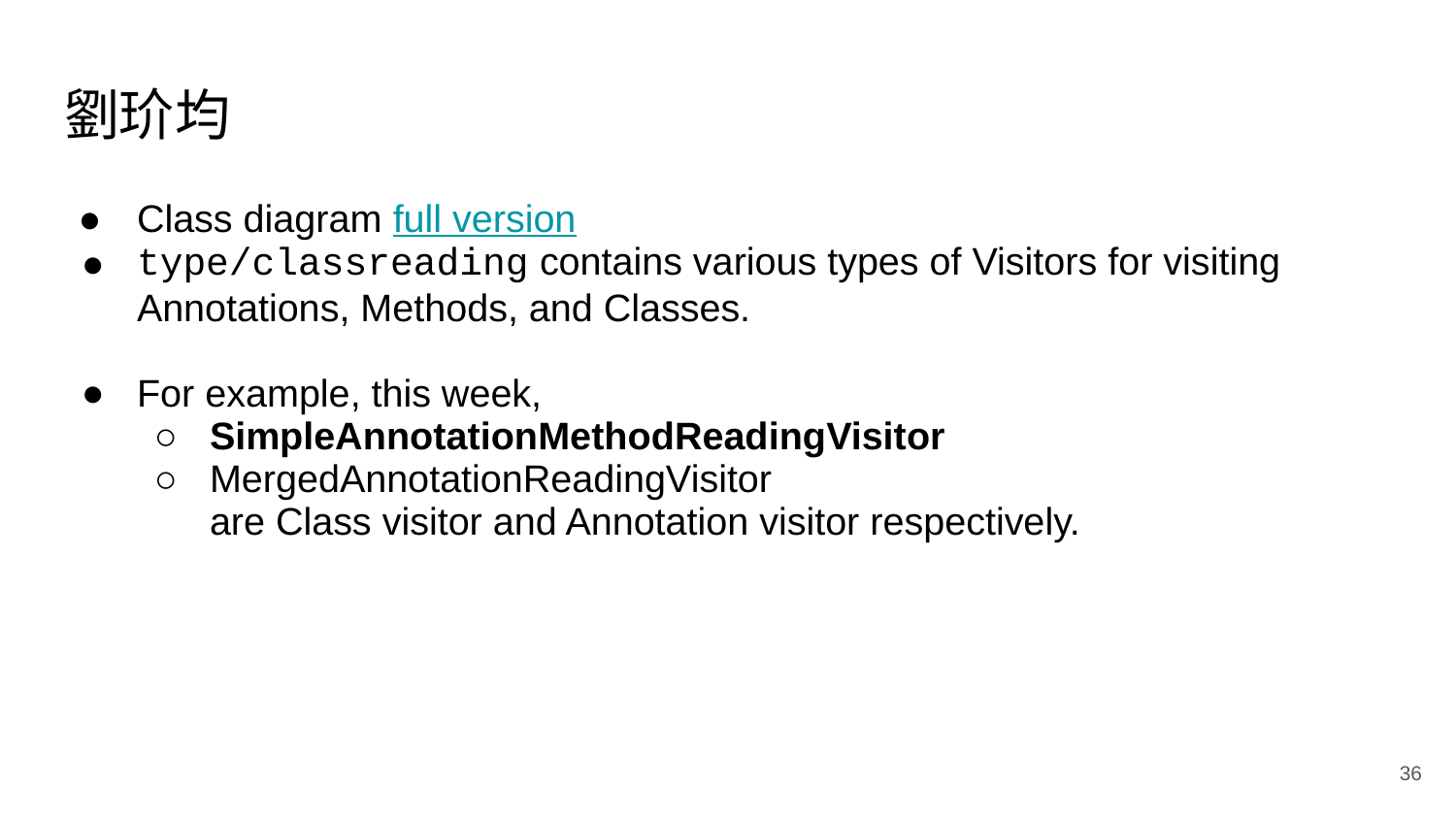

# 劉玠均
Class diagram full version
type/classreading contains various types of Visitors for visiting Annotations, Methods, and Classes.

For example, this week,
SimpleAnnotationMethodReadingVisitor
MergedAnnotationReadingVisitor
	are Class visitor and Annotation visitor respectively.
36